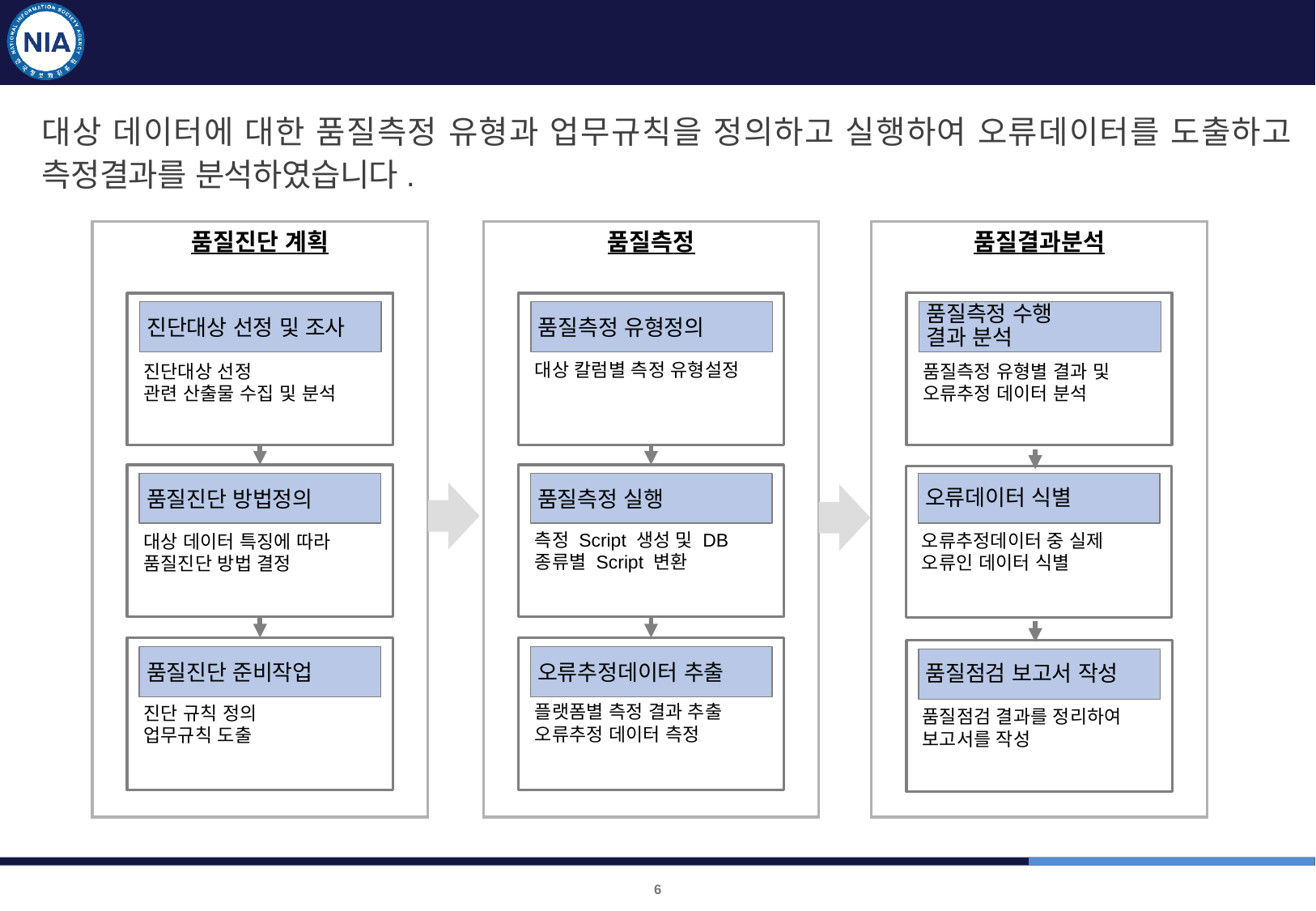

1차 품질진단
데이터 품질진단 절차
대상 데이터에 대한 품질측정 유형과 업무규칙을 정의하고 실행하여 오류데이터를 도출하고 측정결과를 분석하였습니다.
품질진단 계획
품질측정
품질결과분석

품질측정 수행
결과 분석
진단대상 선정 및 조사
품질측정 유형정의
대상 칼럼별 측정 유형설정
진단대상 선정
관련 산출물 수집 및 분석
품질측정 유형별 결과 및 오류추정 데이터 분석

품질진단 방법정의
품질측정 실행
오류데이터 식별

측정 Script 생성 및 DB 종류별 Script 변환
오류추정데이터 중 실제 오류인 데이터 식별
대상 데이터 특징에 따라 품질진단 방법 결정

품질진단 준비작업
오류추정데이터 추출
품질점검 보고서 작성
플랫폼별 측정 결과 추출
오류추정 데이터 측정
진단 규칙 정의
업무규칙 도출
품질점검 결과를 정리하여 보고서를 작성